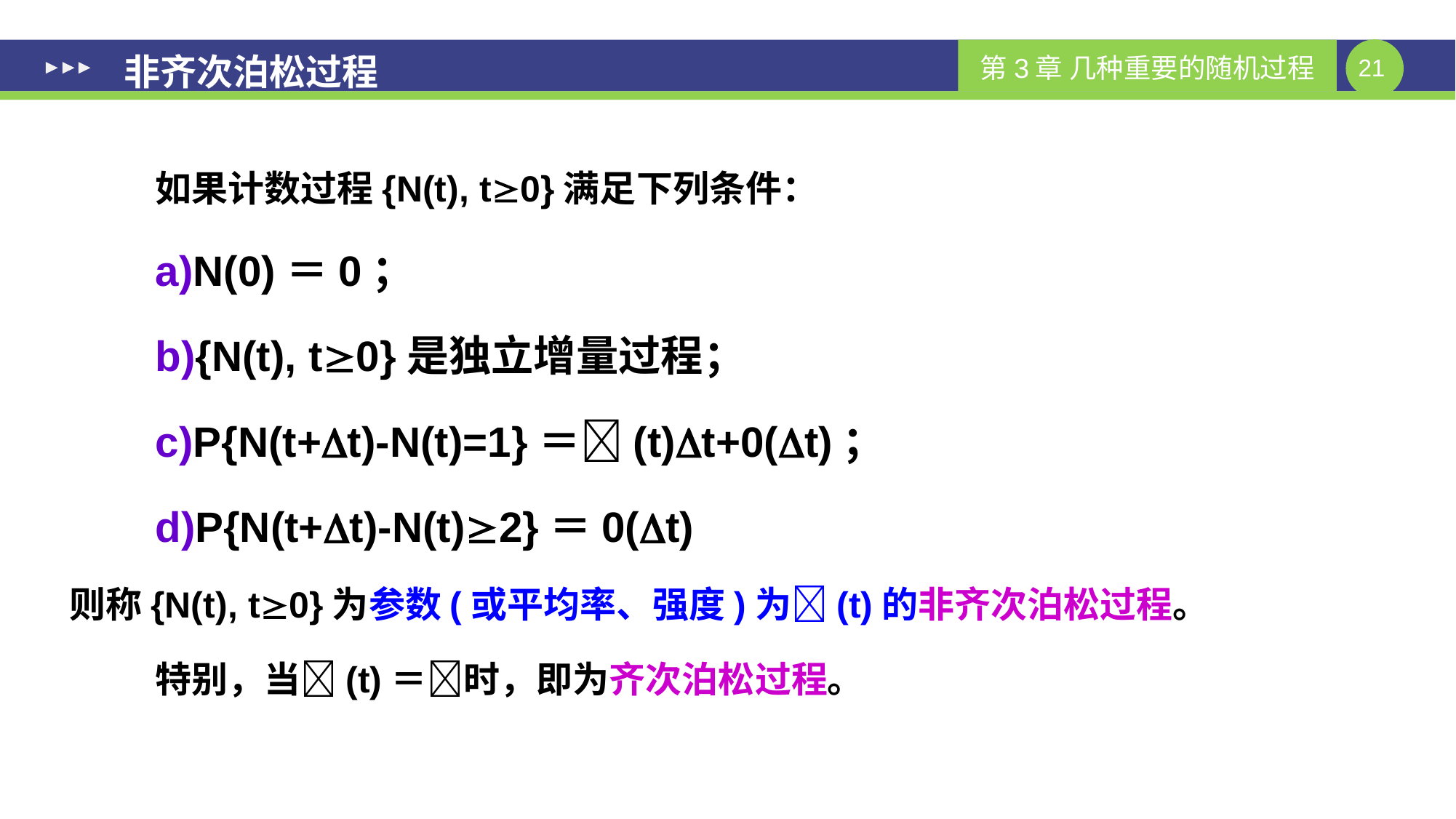

# 非齐次泊松过程
如果计数过程{N(t), t≥0}满足下列条件：
N(0)＝0；
{N(t), t≥0}是独立增量过程；
P{N(t+Δt)-N(t)=1}＝λ(t)Δt+0(Δt)；
P{N(t+Δt)-N(t)≥2}＝0(Δt)
则称{N(t), t≥0}为参数(或平均率、强度)为λ(t)的非齐次泊松过程。
特别，当λ(t)＝λ时，即为齐次泊松过程。